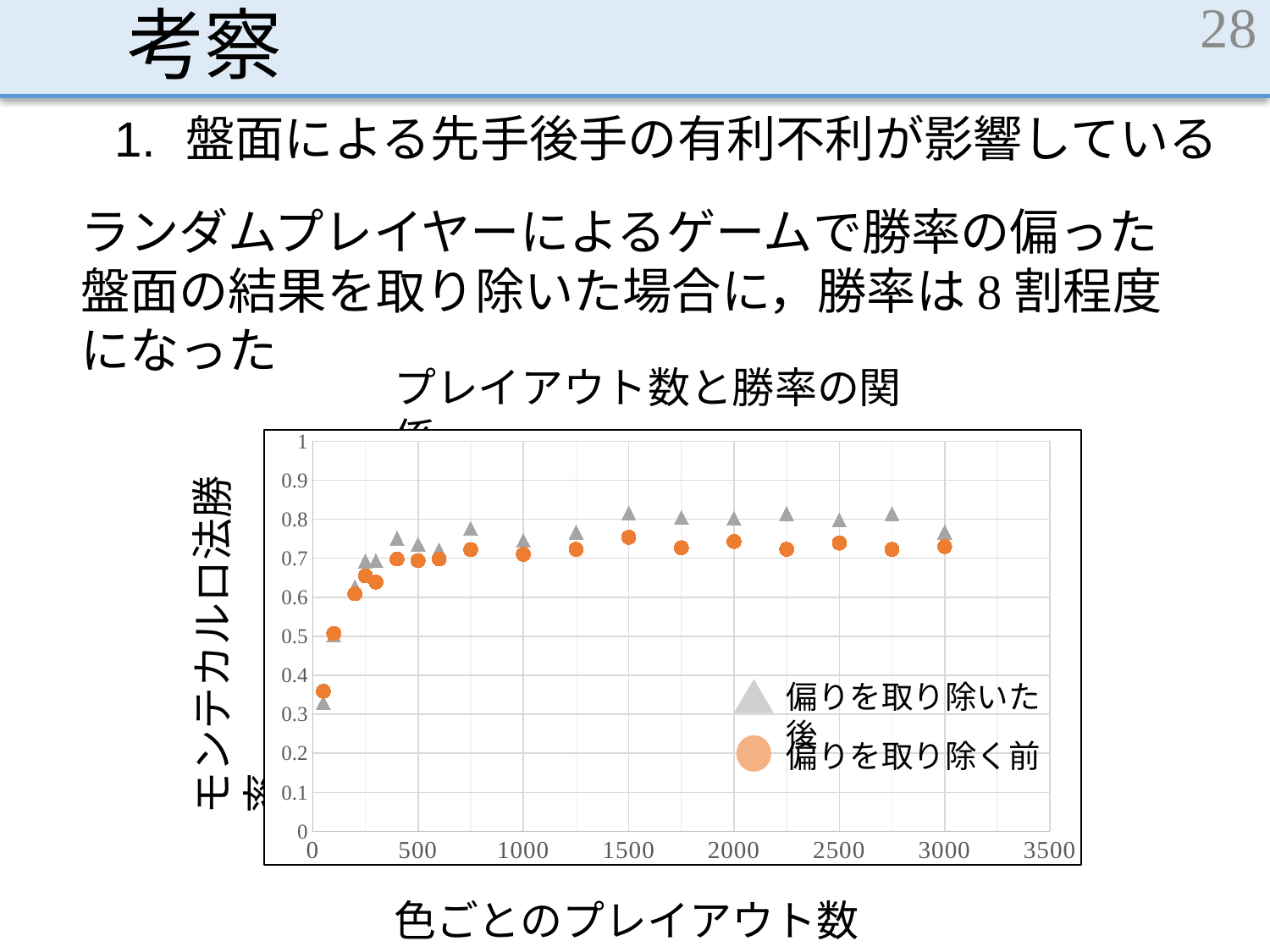

# 考察
28
盤面による先手後手の有利不利が影響している

ランダムプレイヤーによるゲームで勝率の偏った盤面の結果を取り除いた場合に，勝率は8割程度になった
プレイアウト数と勝率の関係

### Chart

| Category | モンテカルロ勝率 | 偏りをなくした勝率 |
|---|---|---|
モンテカルロ法勝率
偏りを取り除いた後

偏りを取り除く前

色ごとのプレイアウト数[回]